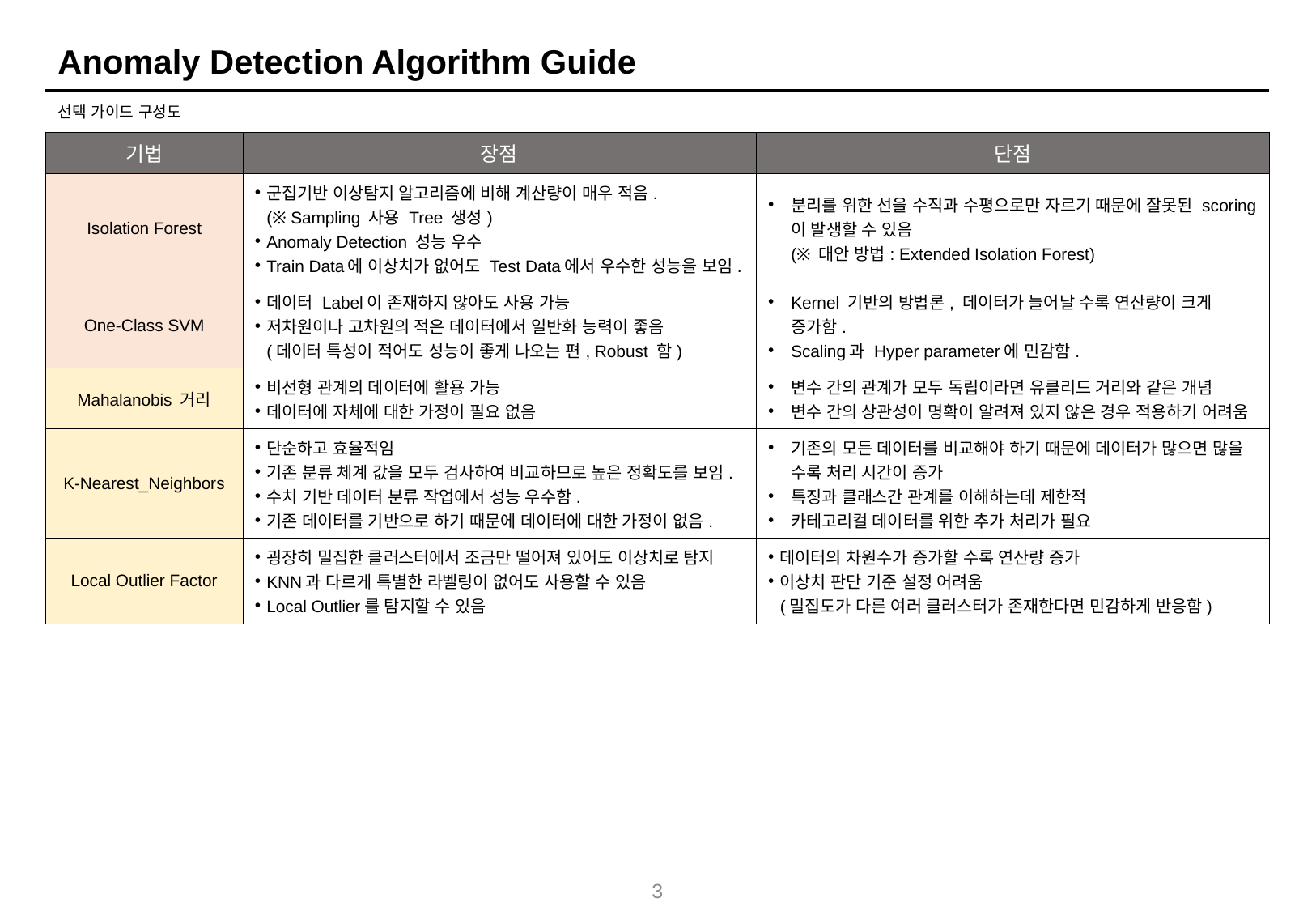

# Anomaly Detection Algorithm Guide
선택 가이드 구성도
| 기법 | 장점 | 단점 |
| --- | --- | --- |
| Isolation Forest | 군집기반 이상탐지 알고리즘에 비해 계산량이 매우 적음. (※ Sampling 사용 Tree 생성) Anomaly Detection 성능 우수 Train Data에 이상치가 없어도 Test Data에서 우수한 성능을 보임. | 분리를 위한 선을 수직과 수평으로만 자르기 때문에 잘못된 scoring이 발생할 수 있음 (※ 대안 방법: Extended Isolation Forest) |
| One-Class SVM | 데이터 Label이 존재하지 않아도 사용 가능 저차원이나 고차원의 적은 데이터에서 일반화 능력이 좋음 (데이터 특성이 적어도 성능이 좋게 나오는 편, Robust 함) | Kernel 기반의 방법론, 데이터가 늘어날 수록 연산량이 크게 증가함. Scaling과 Hyper parameter에 민감함. |
| Mahalanobis 거리 | 비선형 관계의 데이터에 활용 가능 데이터에 자체에 대한 가정이 필요 없음 | 변수 간의 관계가 모두 독립이라면 유클리드 거리와 같은 개념 변수 간의 상관성이 명확이 알려져 있지 않은 경우 적용하기 어려움 |
| K-Nearest\_Neighbors | 단순하고 효율적임 기존 분류 체계 값을 모두 검사하여 비교하므로 높은 정확도를 보임. 수치 기반 데이터 분류 작업에서 성능 우수함. 기존 데이터를 기반으로 하기 때문에 데이터에 대한 가정이 없음. | 기존의 모든 데이터를 비교해야 하기 때문에 데이터가 많으면 많을 수록 처리 시간이 증가 특징과 클래스간 관계를 이해하는데 제한적 카테고리컬 데이터를 위한 추가 처리가 필요 |
| Local Outlier Factor | 굉장히 밀집한 클러스터에서 조금만 떨어져 있어도 이상치로 탐지 KNN과 다르게 특별한 라벨링이 없어도 사용할 수 있음 Local Outlier를 탐지할 수 있음 | 데이터의 차원수가 증가할 수록 연산량 증가 이상치 판단 기준 설정 어려움 (밀집도가 다른 여러 클러스터가 존재한다면 민감하게 반응함) |
3